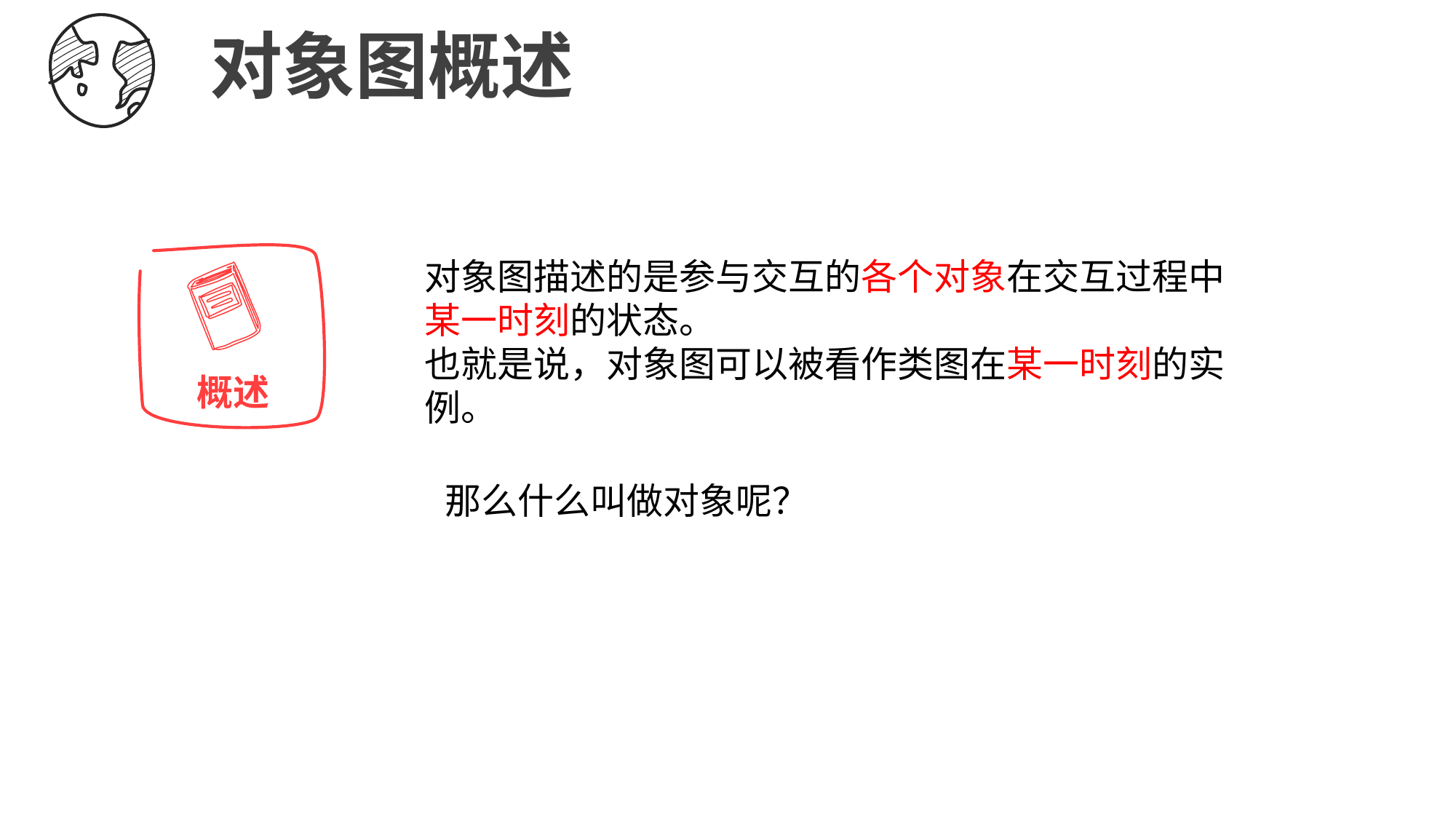

对象图概述

概述
对象图描述的是参与交互的各个对象在交互过程中某一时刻的状态。
也就是说，对象图可以被看作类图在某一时刻的实例。

那么什么叫做对象呢？